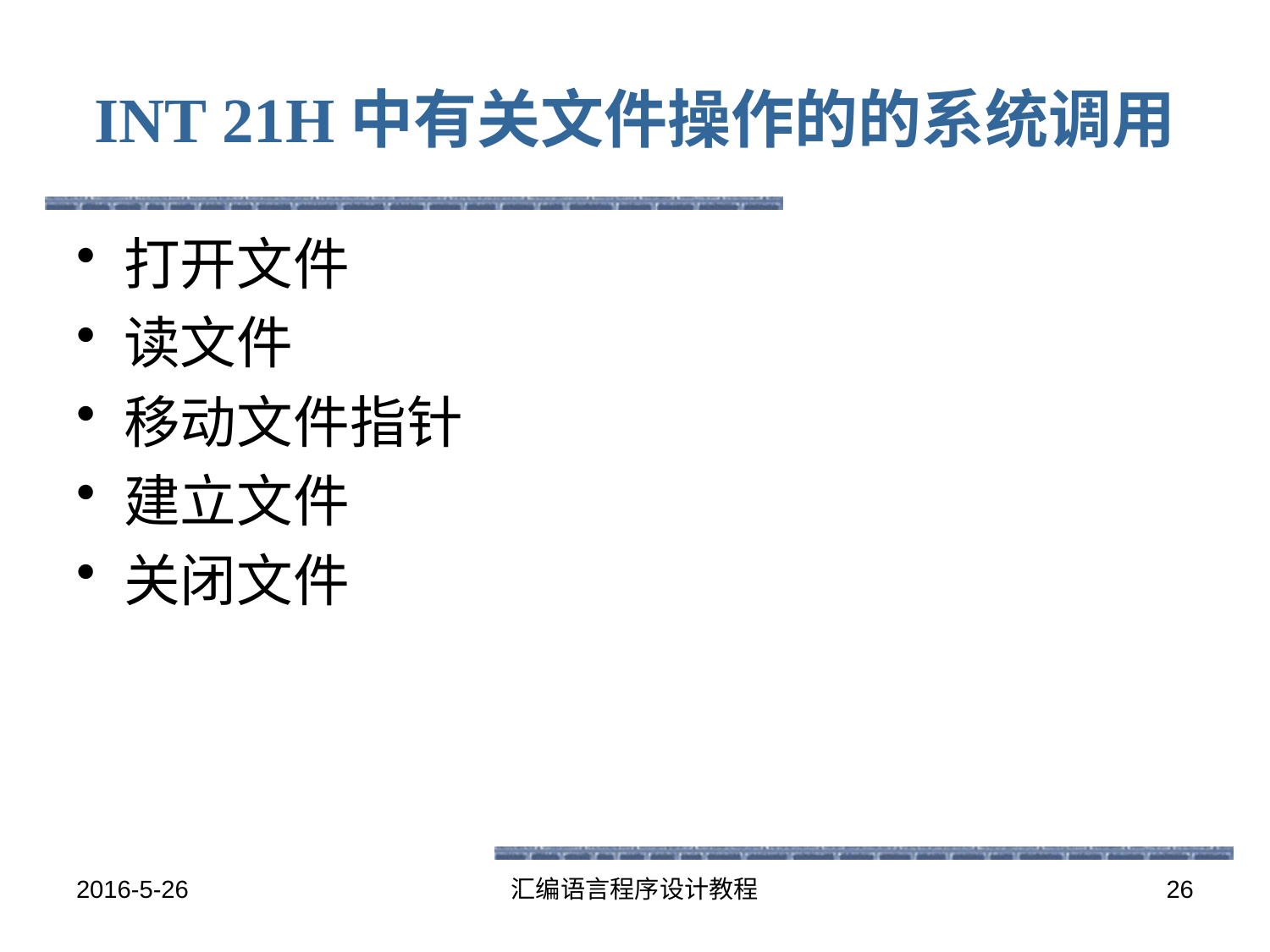

# INT 21H中有关文件操作的的系统调用
打开文件
读文件
移动文件指针
建立文件
关闭文件
2016-5-26
汇编语言程序设计教程
26